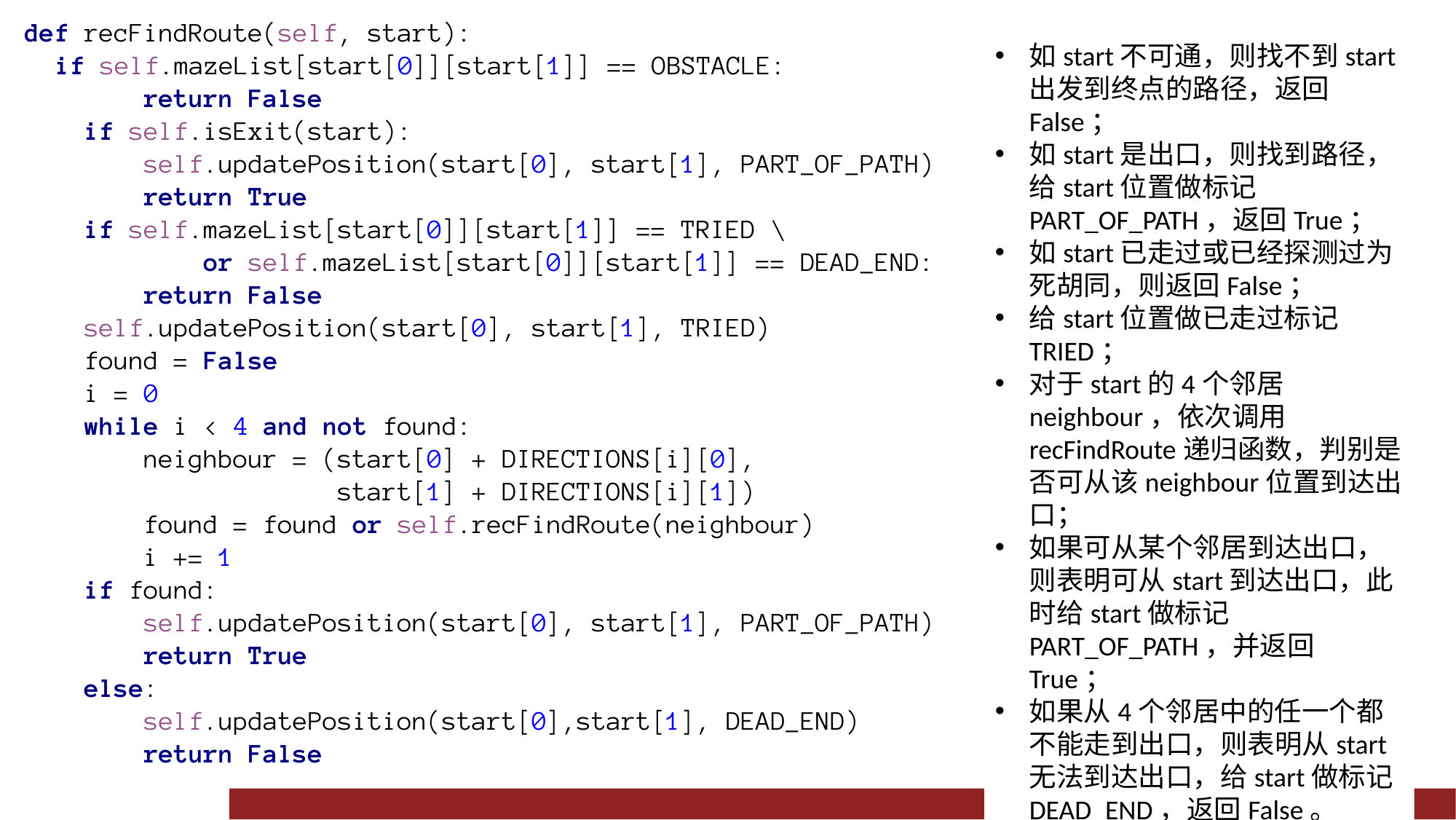

def recFindRoute(self, start):
    if self.mazeList[start[0]][start[1]] == OBSTACLE:
        return False
    if self.isExit(start):
        self.updatePosition(start[0], start[1], PART_OF_PATH)
        return True
    if self.mazeList[start[0]][start[1]] == TRIED \
            or self.mazeList[start[0]][start[1]] == DEAD_END:
        return False
    self.updatePosition(start[0], start[1], TRIED)
    found = False
    i = 0
    while i < 4 and not found:
        neighbour = (start[0] + DIRECTIONS[i][0],
                     start[1] + DIRECTIONS[i][1])
        found = found or self.recFindRoute(neighbour)
        i += 1
    if found:
        self.updatePosition(start[0], start[1], PART_OF_PATH)
        return True
    else:
        self.updatePosition(start[0],start[1], DEAD_END)
        return False
如start不可通，则找不到start出发到终点的路径，返回False；
如start是出口，则找到路径，给start位置做标记PART_OF_PATH，返回True；
如start已走过或已经探测过为死胡同，则返回False；
给start位置做已走过标记TRIED；
对于start的4个邻居neighbour，依次调用recFindRoute递归函数，判别是否可从该neighbour位置到达出口；
如果可从某个邻居到达出口，则表明可从start到达出口，此时给start做标记PART_OF_PATH，并返回True；
如果从4个邻居中的任一个都不能走到出口，则表明从start无法到达出口，给start做标记DEAD_END，返回False。